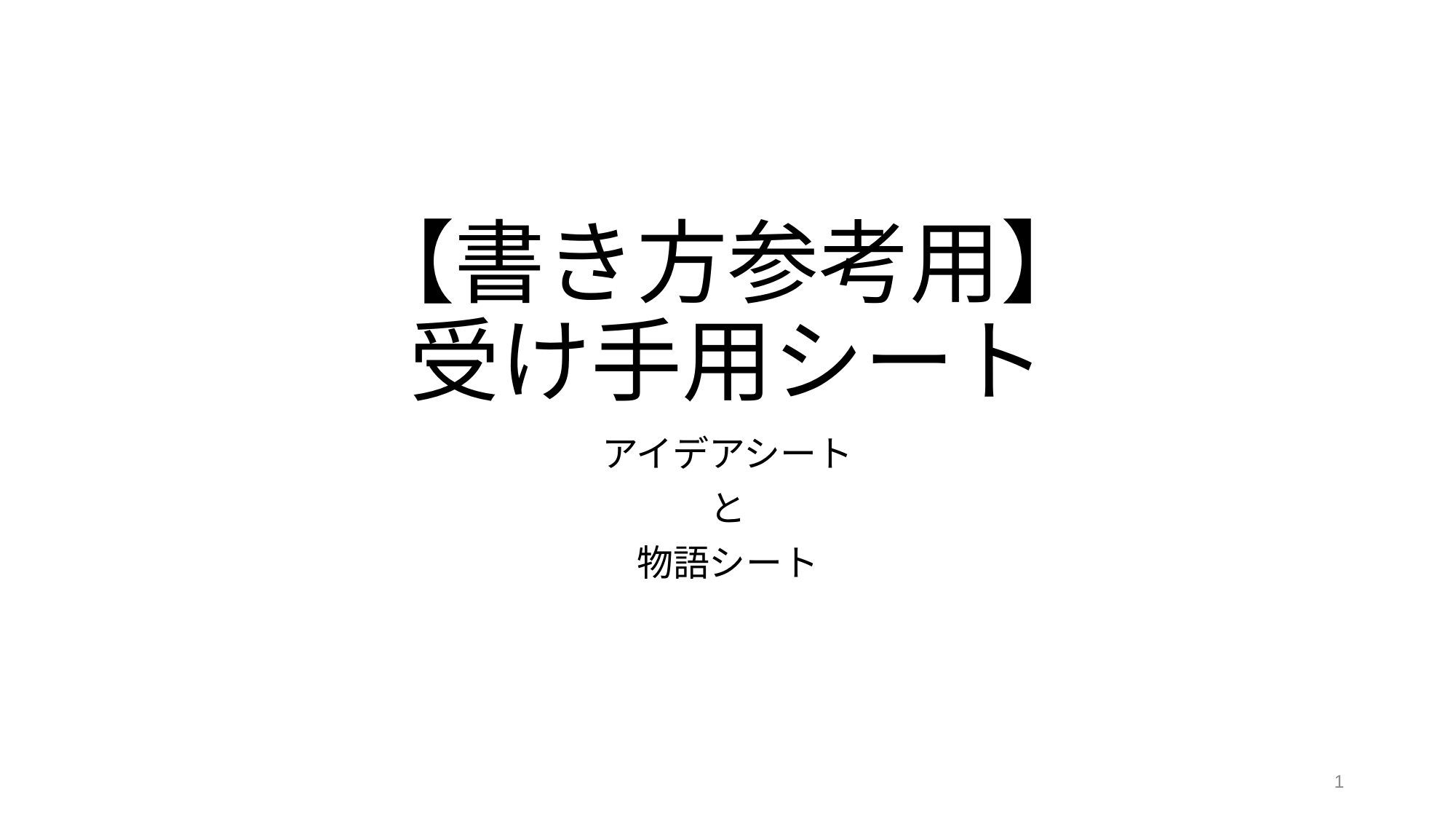

# 【書き方参考用】 受け手用シート
アイデアシート
と
物語シート
1